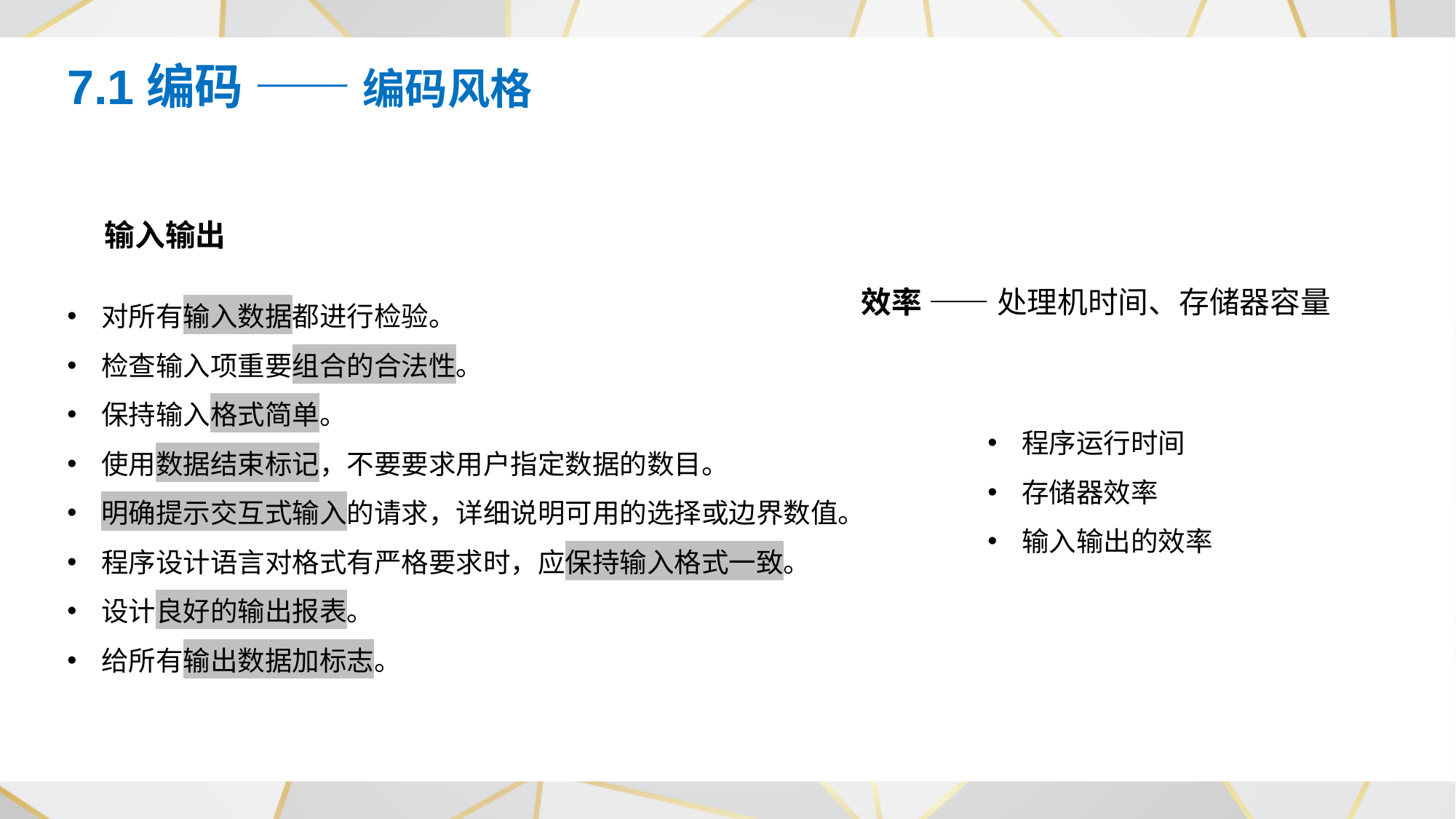

7.1编码 —— 编码风格
输入输出
对所有输入数据都进行检验。
检查输入项重要组合的合法性。
保持输入格式简单。
使用数据结束标记，不要要求用户指定数据的数目。
明确提示交互式输入的请求，详细说明可用的选择或边界数值。
程序设计语言对格式有严格要求时，应保持输入格式一致。
设计良好的输出报表。
给所有输出数据加标志。
效率 —— 处理机时间、存储器容量
程序运行时间
存储器效率
输入输出的效率